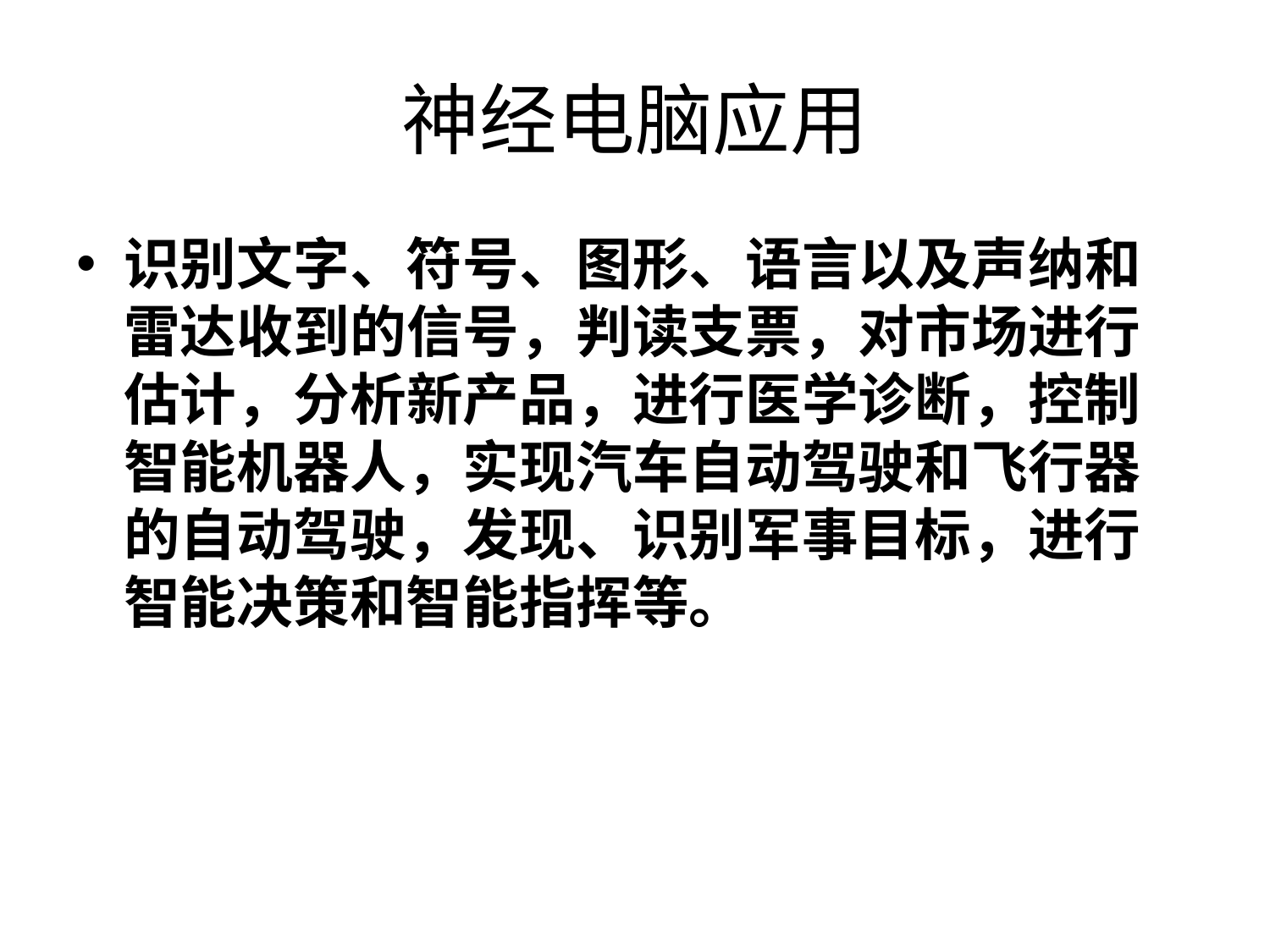

# 神经电脑应用
识别文字、符号、图形、语言以及声纳和雷达收到的信号，判读支票，对市场进行估计，分析新产品，进行医学诊断，控制智能机器人，实现汽车自动驾驶和飞行器的自动驾驶，发现、识别军事目标，进行智能决策和智能指挥等。